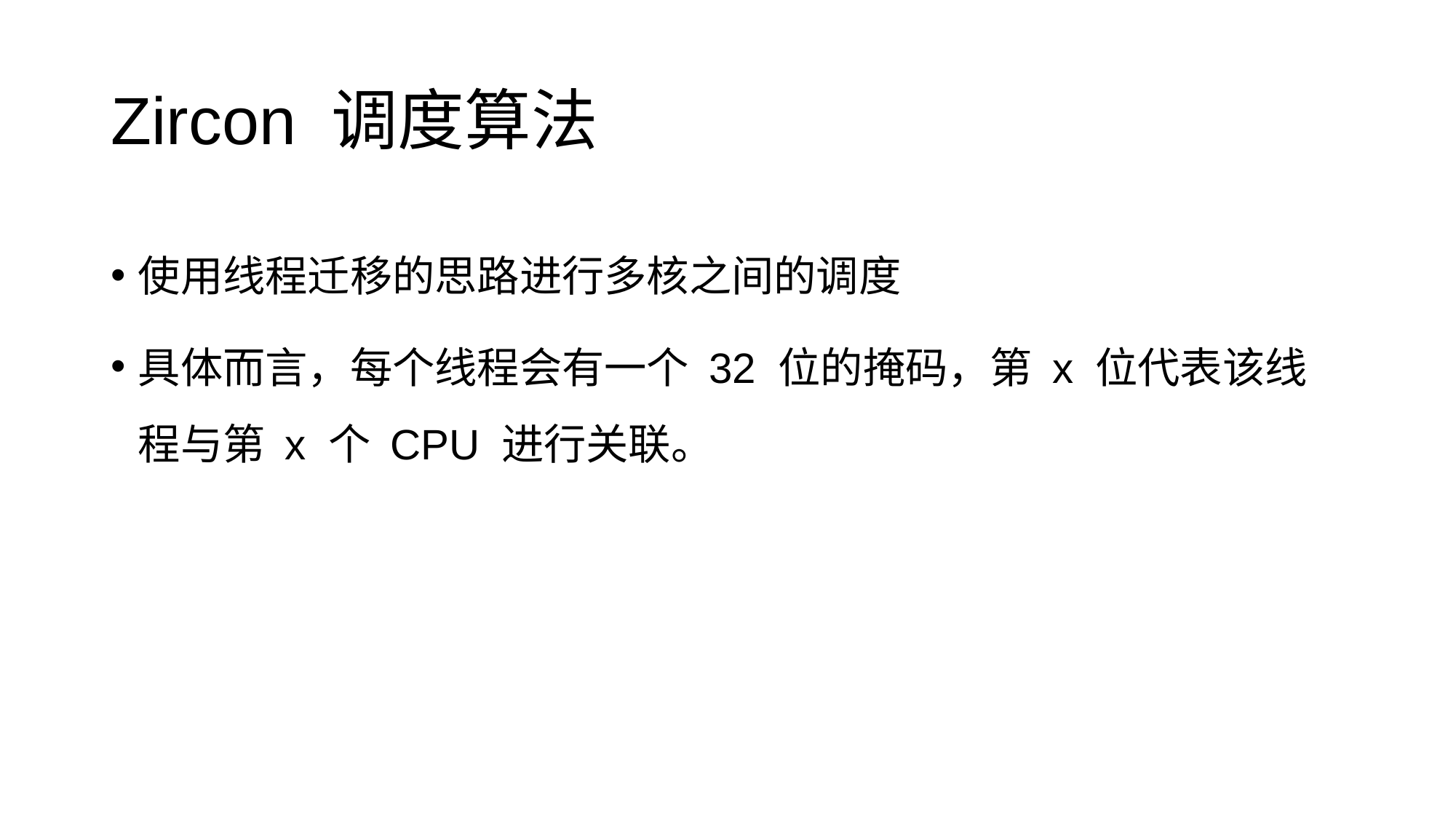

# Zircon 调度算法
使用线程迁移的思路进行多核之间的调度
具体而言，每个线程会有一个 32 位的掩码，第 x 位代表该线程与第 x 个 CPU 进行关联。